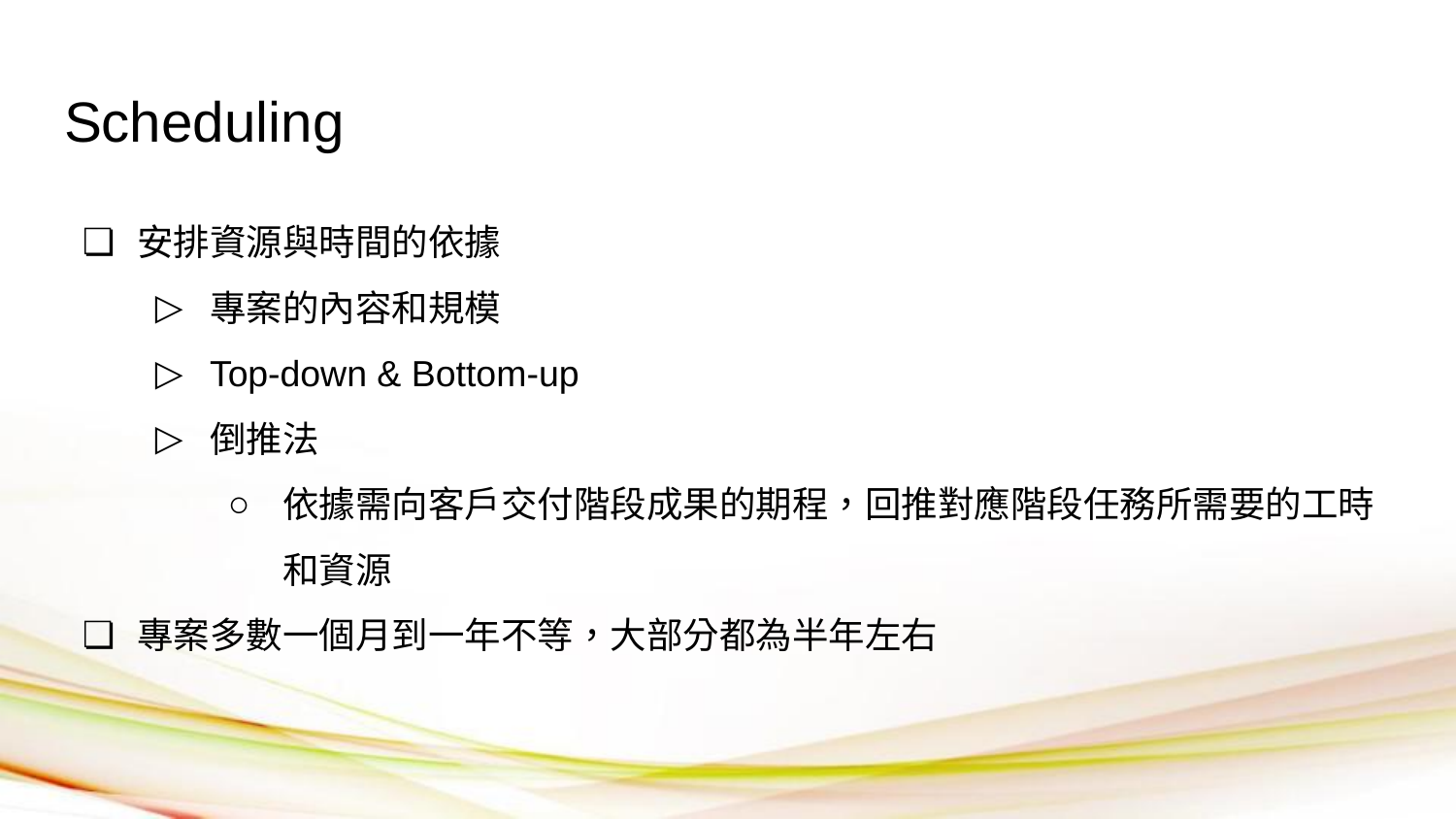

# Scheduling
安排資源與時間的依據
專案的內容和規模
Top-down & Bottom-up
倒推法
依據需向客戶交付階段成果的期程，回推對應階段任務所需要的工時和資源
專案多數一個月到一年不等，大部分都為半年左右